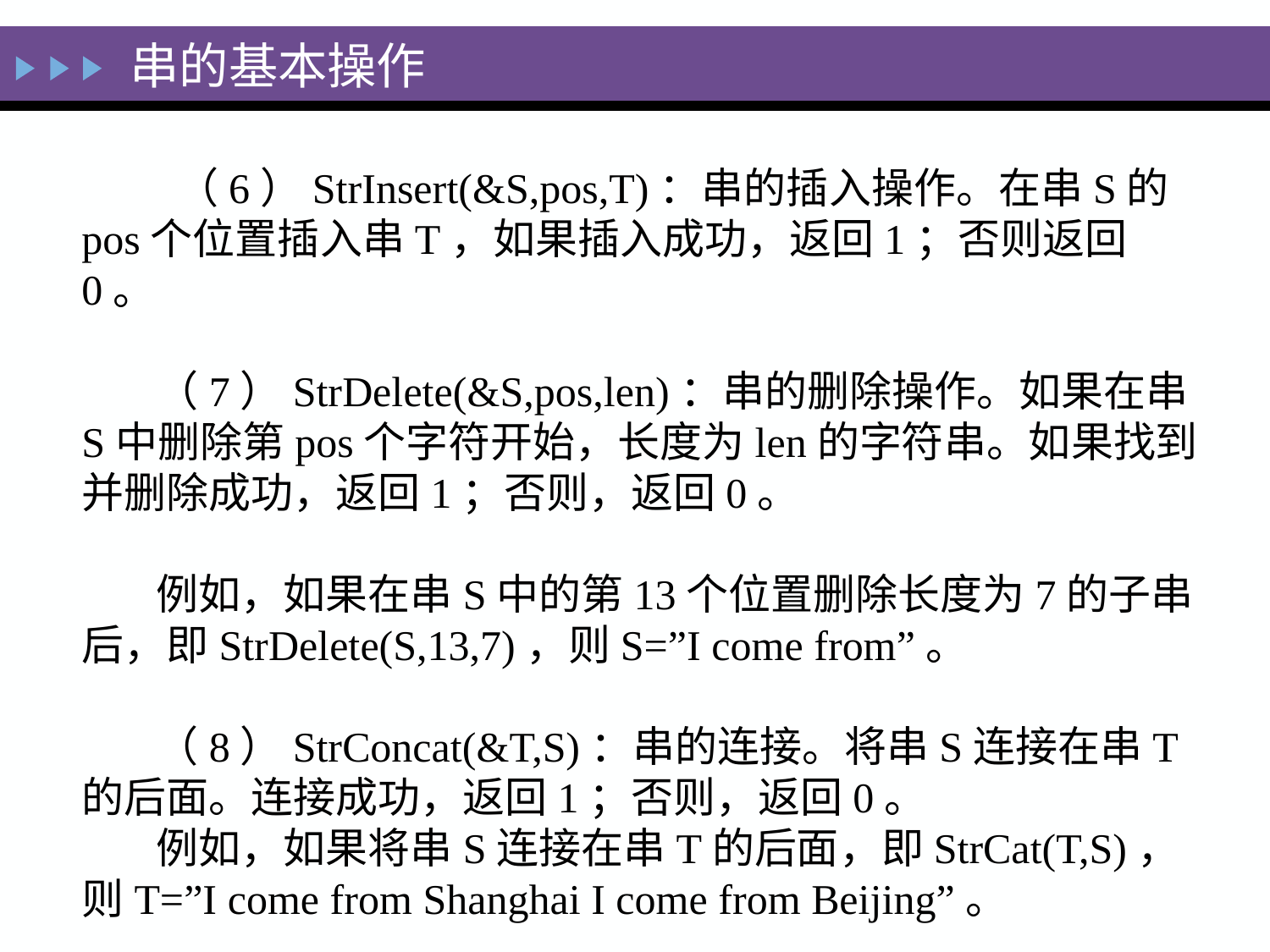

# 串的基本操作
 （6）StrInsert(&S,pos,T)：串的插入操作。在串S的pos个位置插入串T，如果插入成功，返回1；否则返回0。

（7）StrDelete(&S,pos,len)：串的删除操作。如果在串S中删除第pos个字符开始，长度为len的字符串。如果找到并删除成功，返回1；否则，返回0。

例如，如果在串S中的第13个位置删除长度为7的子串后，即StrDelete(S,13,7)，则S=”I come from”。

（8）StrConcat(&T,S)：串的连接。将串S连接在串T的后面。连接成功，返回1；否则，返回0。
例如，如果将串S连接在串T的后面，即StrCat(T,S)，则T=”I come from Shanghai I come from Beijing”。